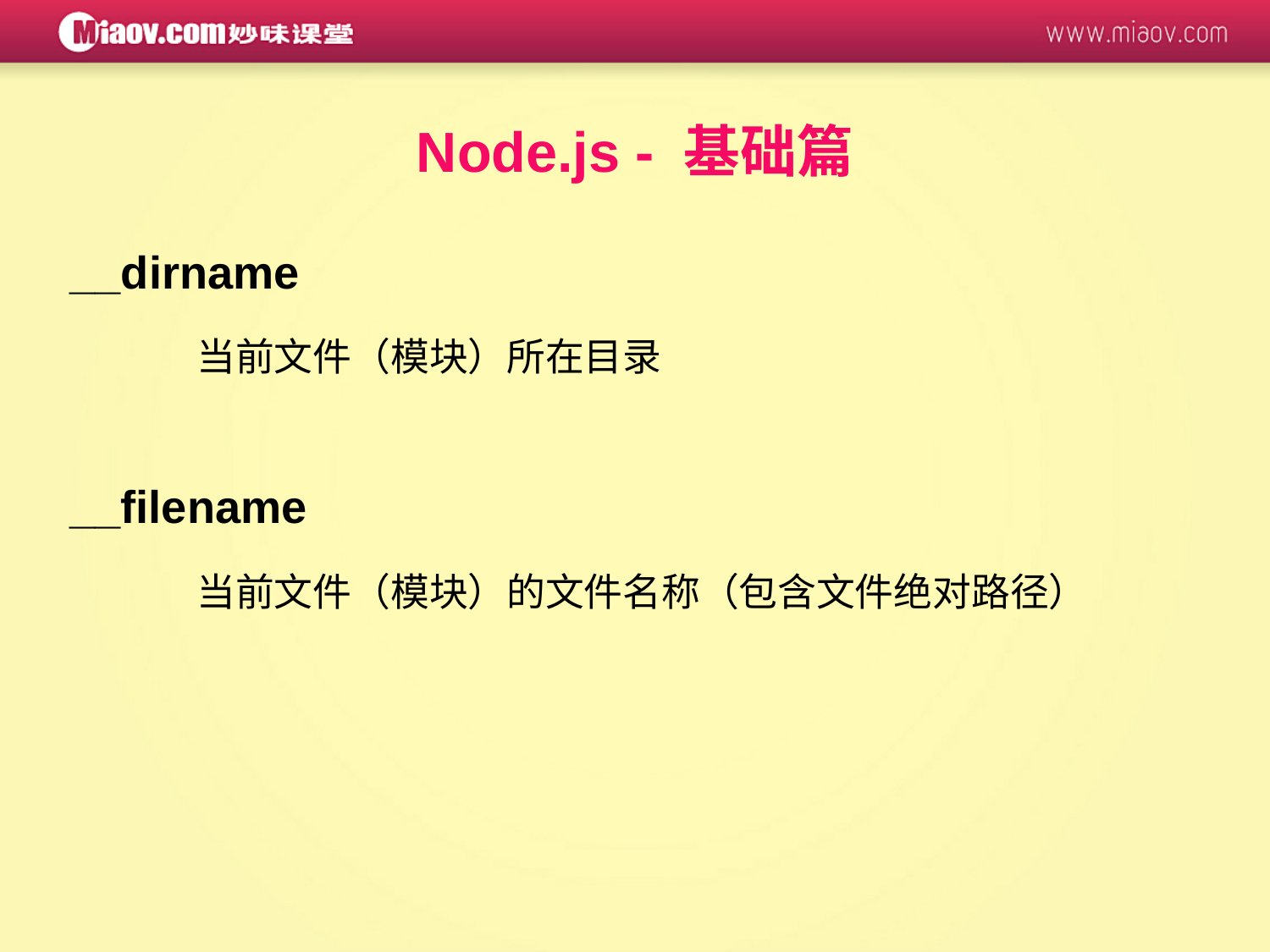

Node.js - 基础篇
__dirname
	当前文件（模块）所在目录

__filename
	当前文件（模块）的文件名称（包含文件绝对路径）